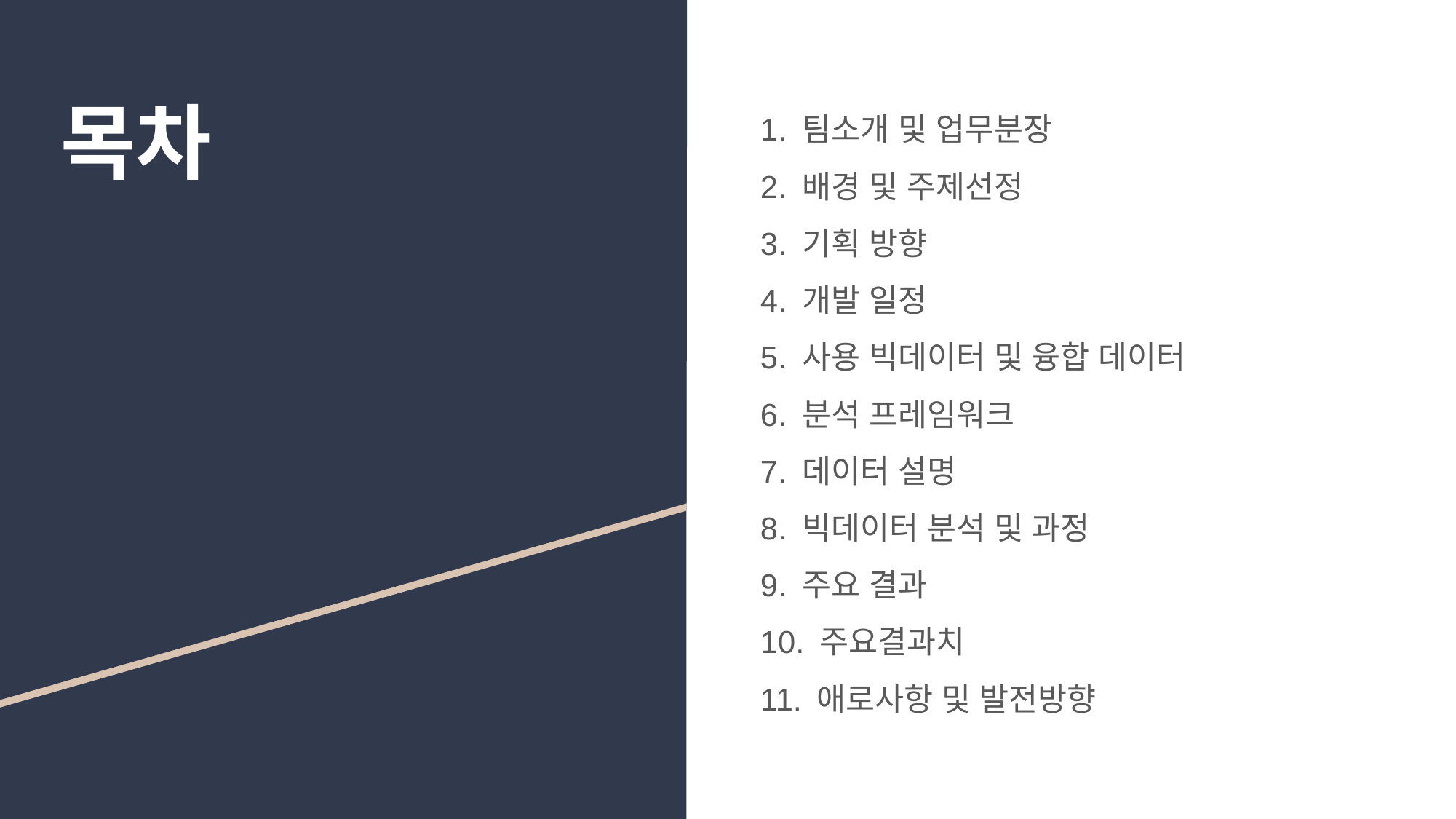

# 목차
1. 팀소개 및 업무분장
2. 배경 및 주제선정
3. 기획 방향
4. 개발 일정
5. 사용 빅데이터 및 융합 데이터
6. 분석 프레임워크
7. 데이터 설명
8. 빅데이터 분석 및 과정
9. 주요 결과
10. 주요결과치
11. 애로사항 및 발전방향